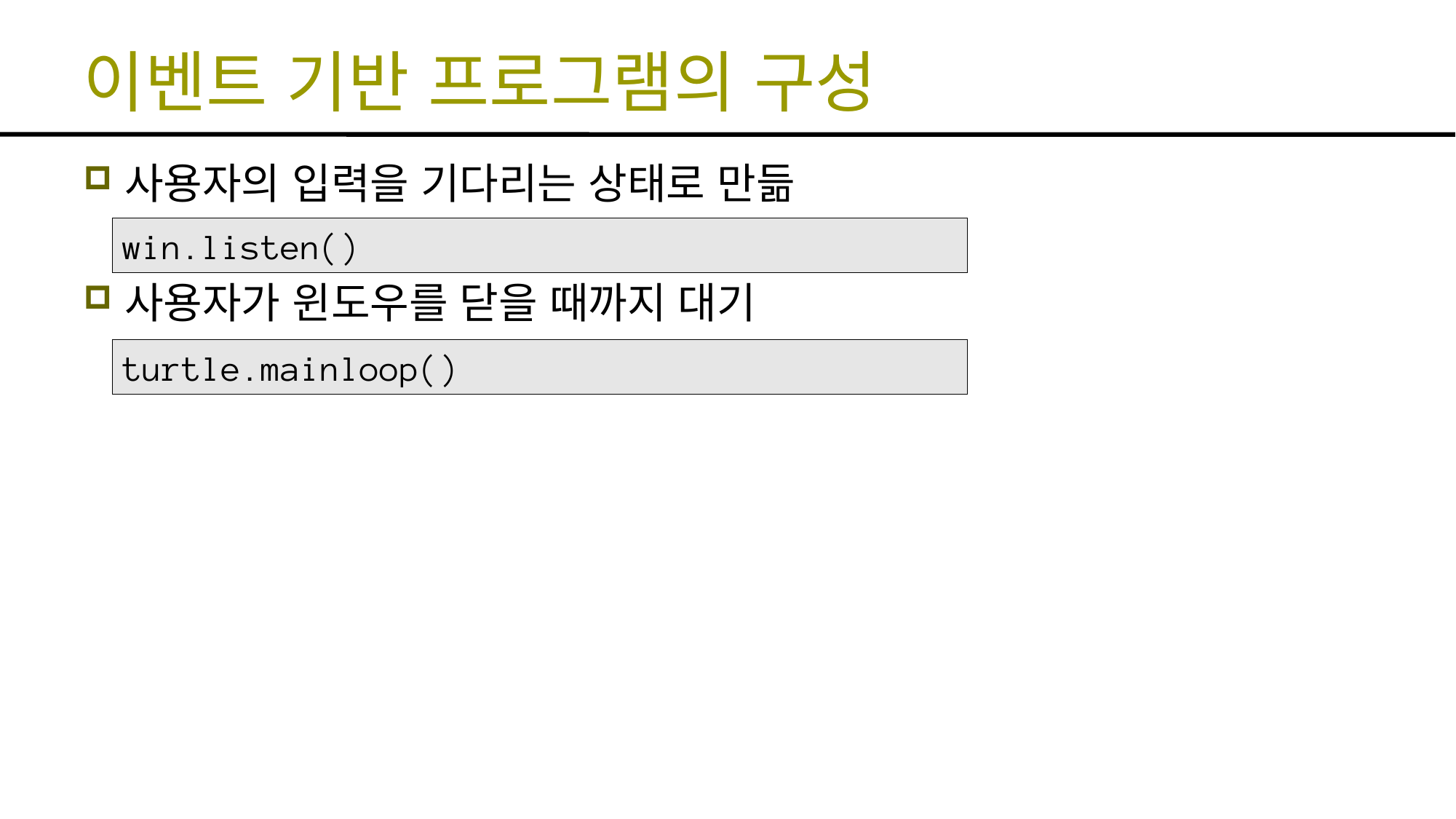

# 이벤트 기반 프로그램의 구성
사용자의 입력을 기다리는 상태로 만듦

사용자가 윈도우를 닫을 때까지 대기

win.listen()
turtle.mainloop()